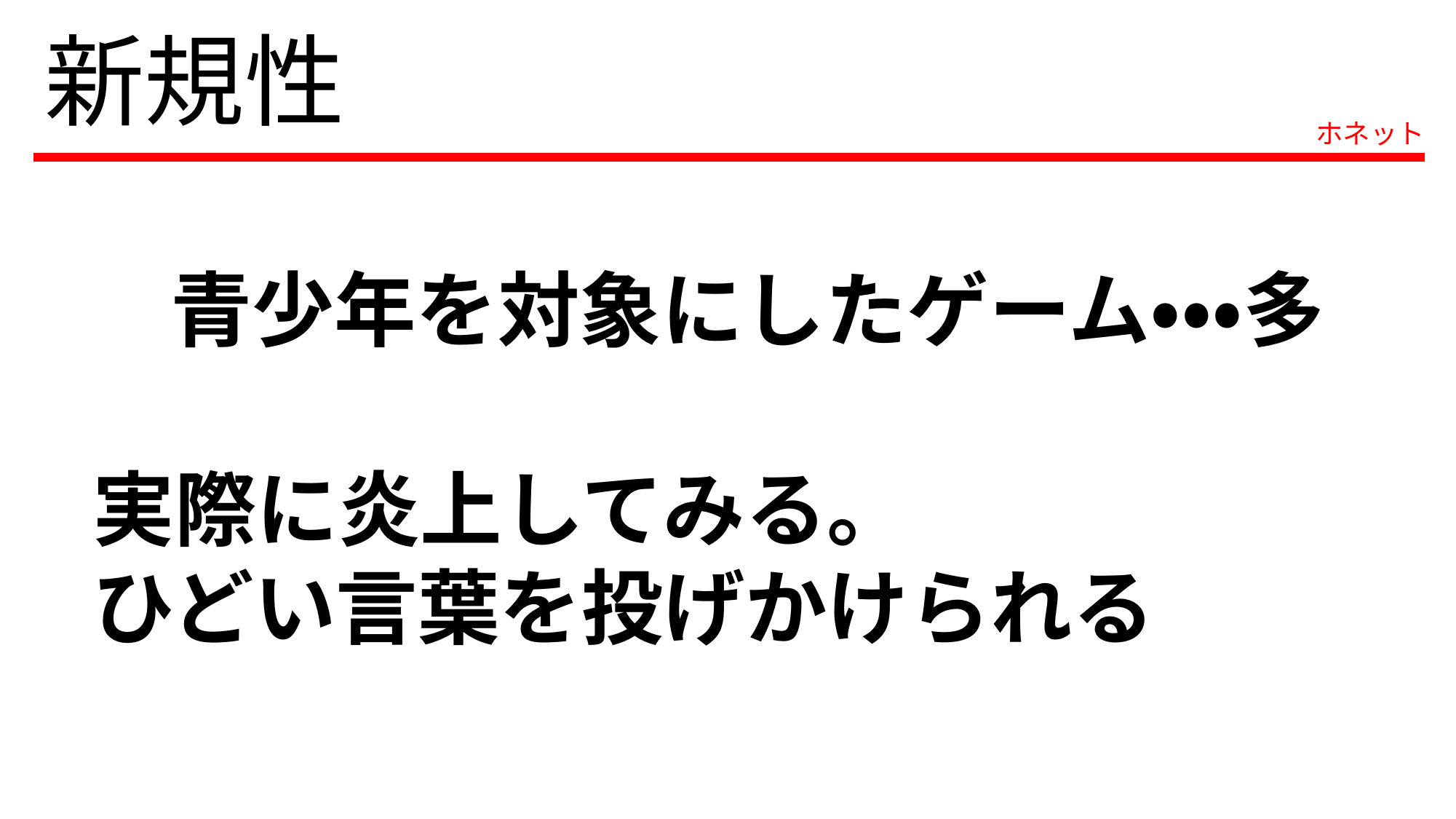

新規性
ホネット
青少年を対象にしたゲーム・・・多
実際に炎上してみる。
ひどい言葉を投げかけられる